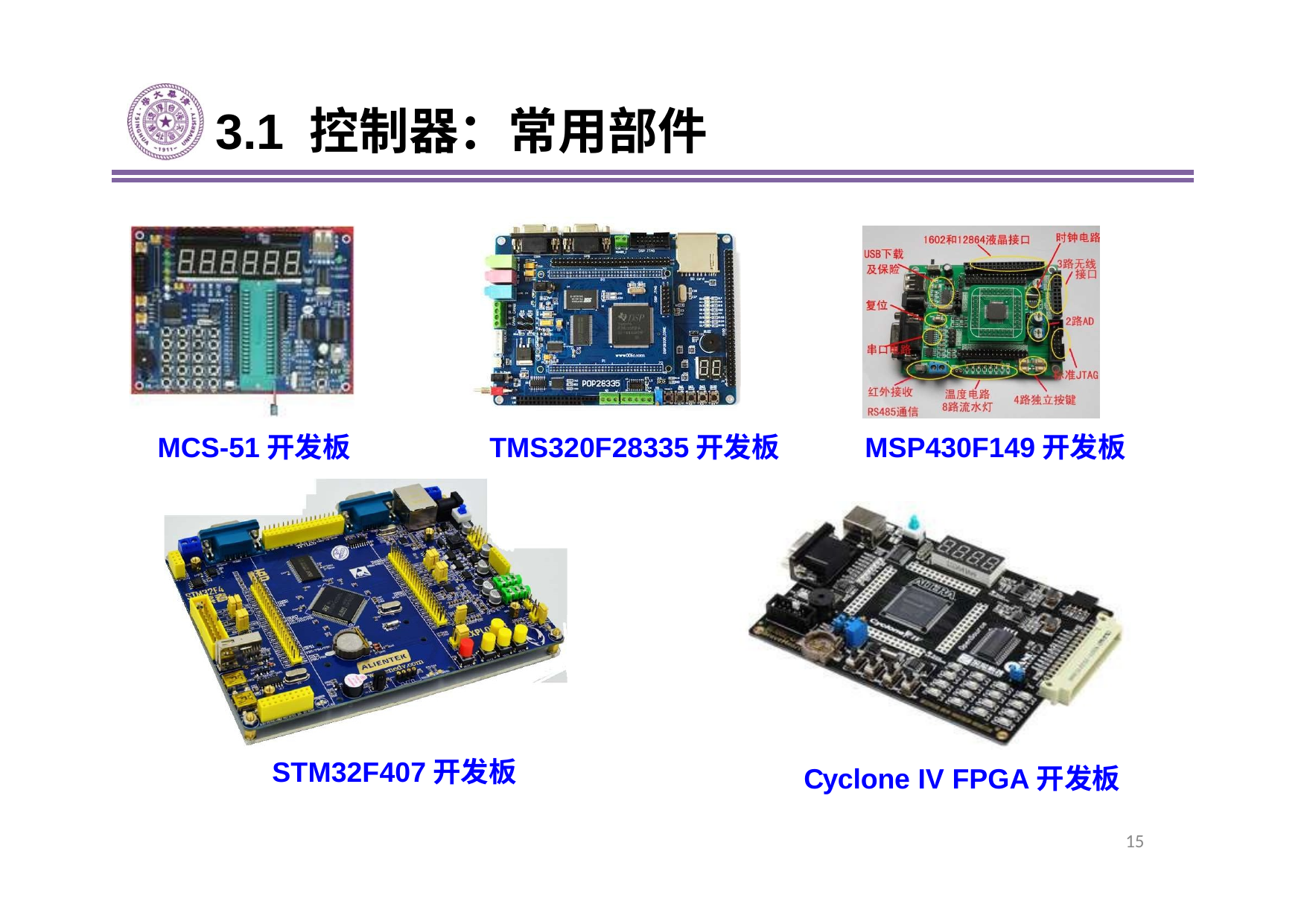

# 3.1 控制器：常用部件

MCS-51开发板
TMS320F28335开发板
MSP430F149开发板

STM32F407开发板
C
yclone IV FPGA开发板
15